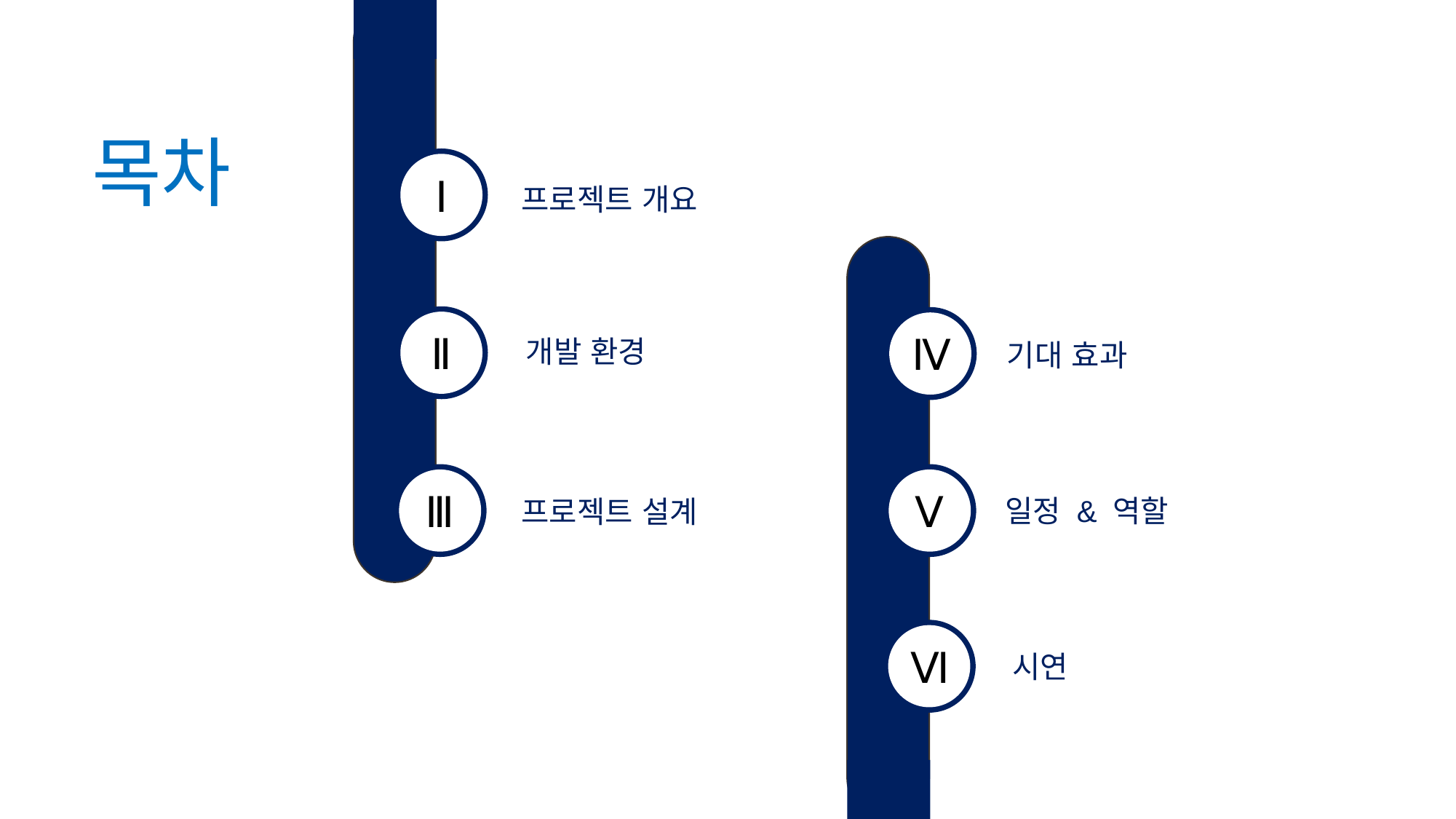

목차

Ⅰ
프로젝트 개요

Ⅱ

Ⅳ
개발 환경
기대 효과

Ⅴ

Ⅲ
일정 & 역할
프로젝트 설계

Ⅵ
시연